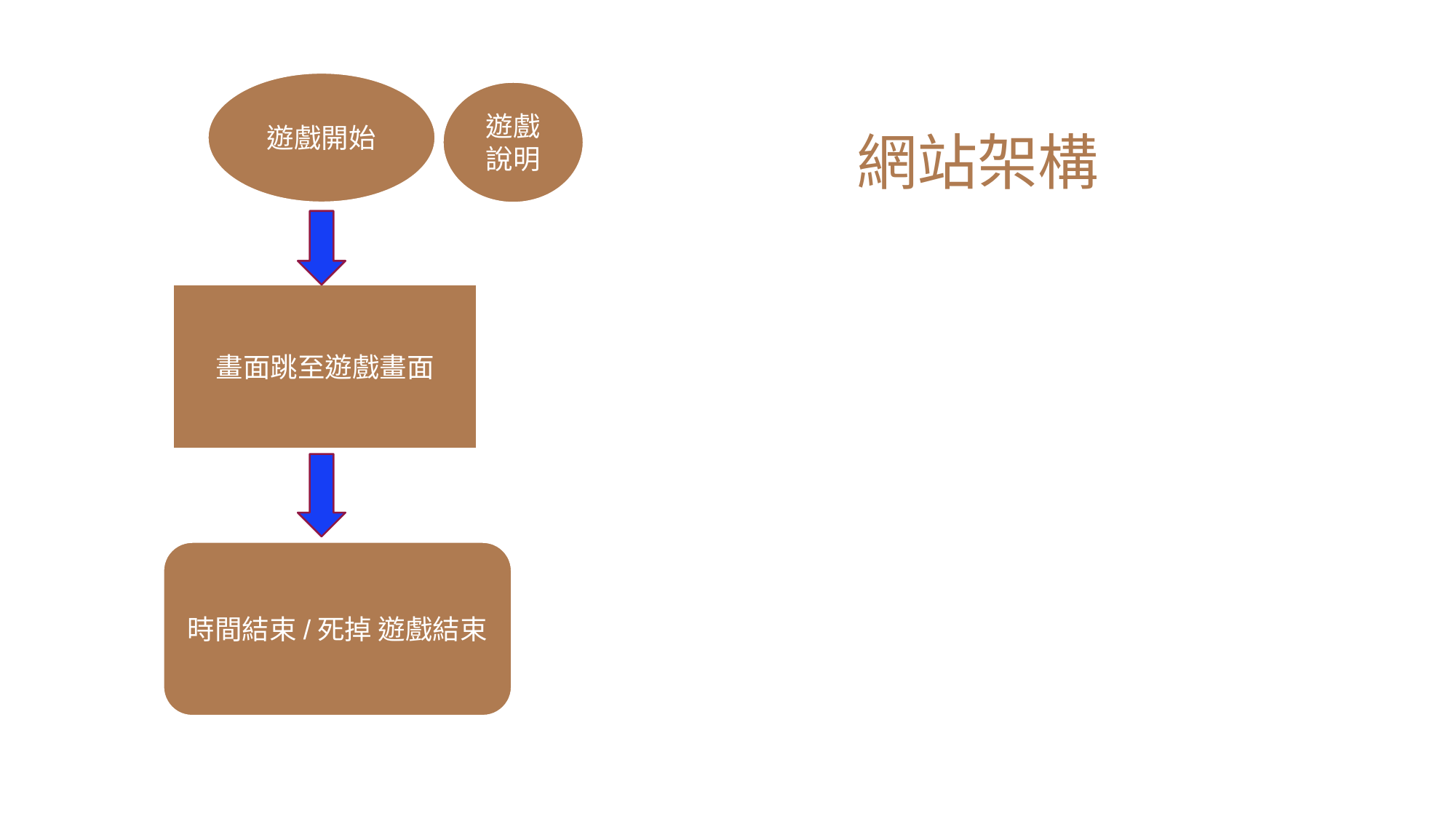

遊戲開始
遊戲說明

# 網站架構

畫面跳至遊戲畫面

時間結束/死掉 遊戲結束